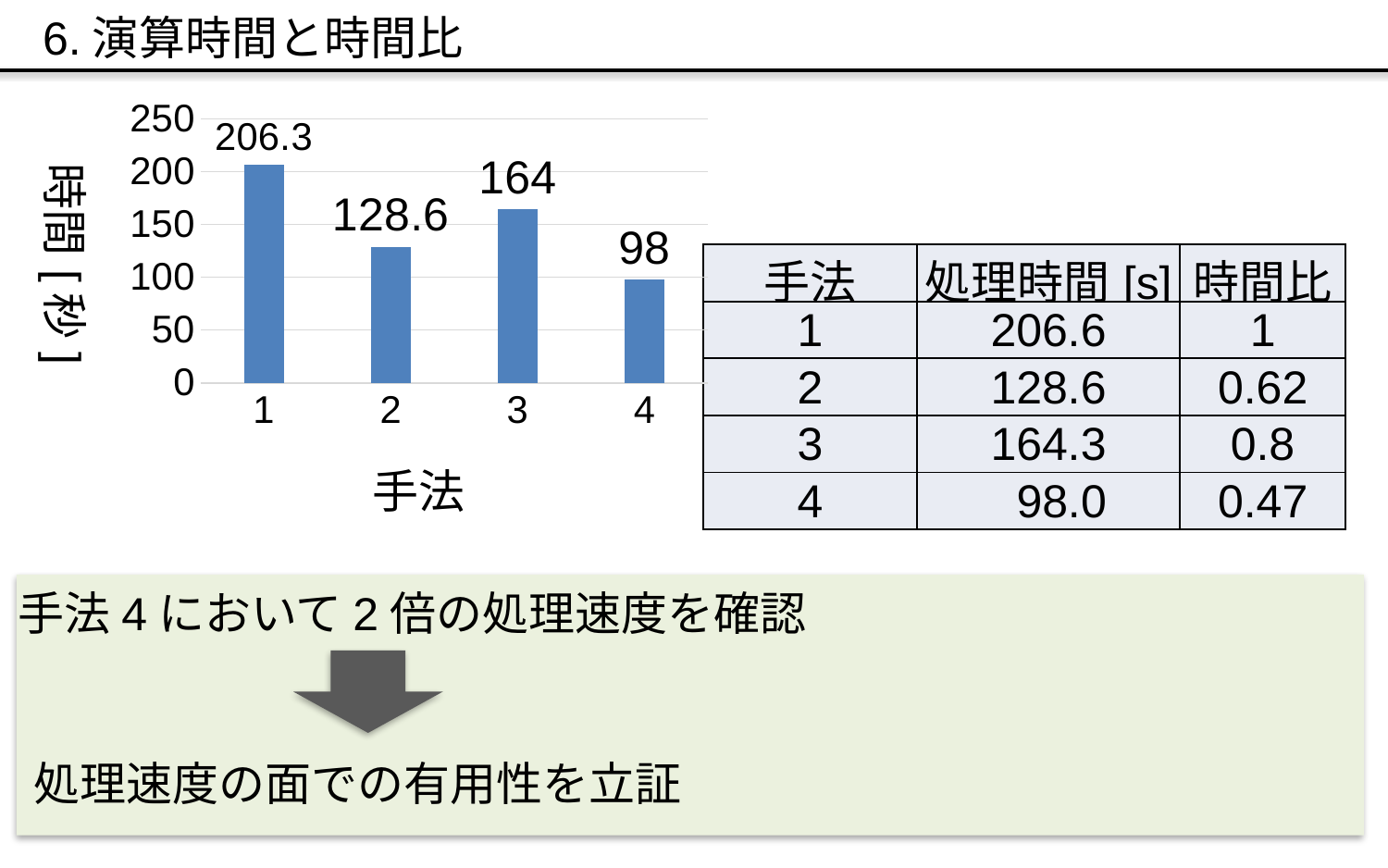

6.演算時間と時間比

### Chart

| Category |  |
|---|---|
| 手法 | 処理時間[s] | 時間比 |
| --- | --- | --- |
| 1 | 206.6 | 1 |
| 2 | 128.6 | 0.62 |
| 3 | 164.3 | 0.8 |
| 4 | 98.0 | 0.47 |

手法4において2倍の処理速度を確認

処理速度の面での有用性を立証